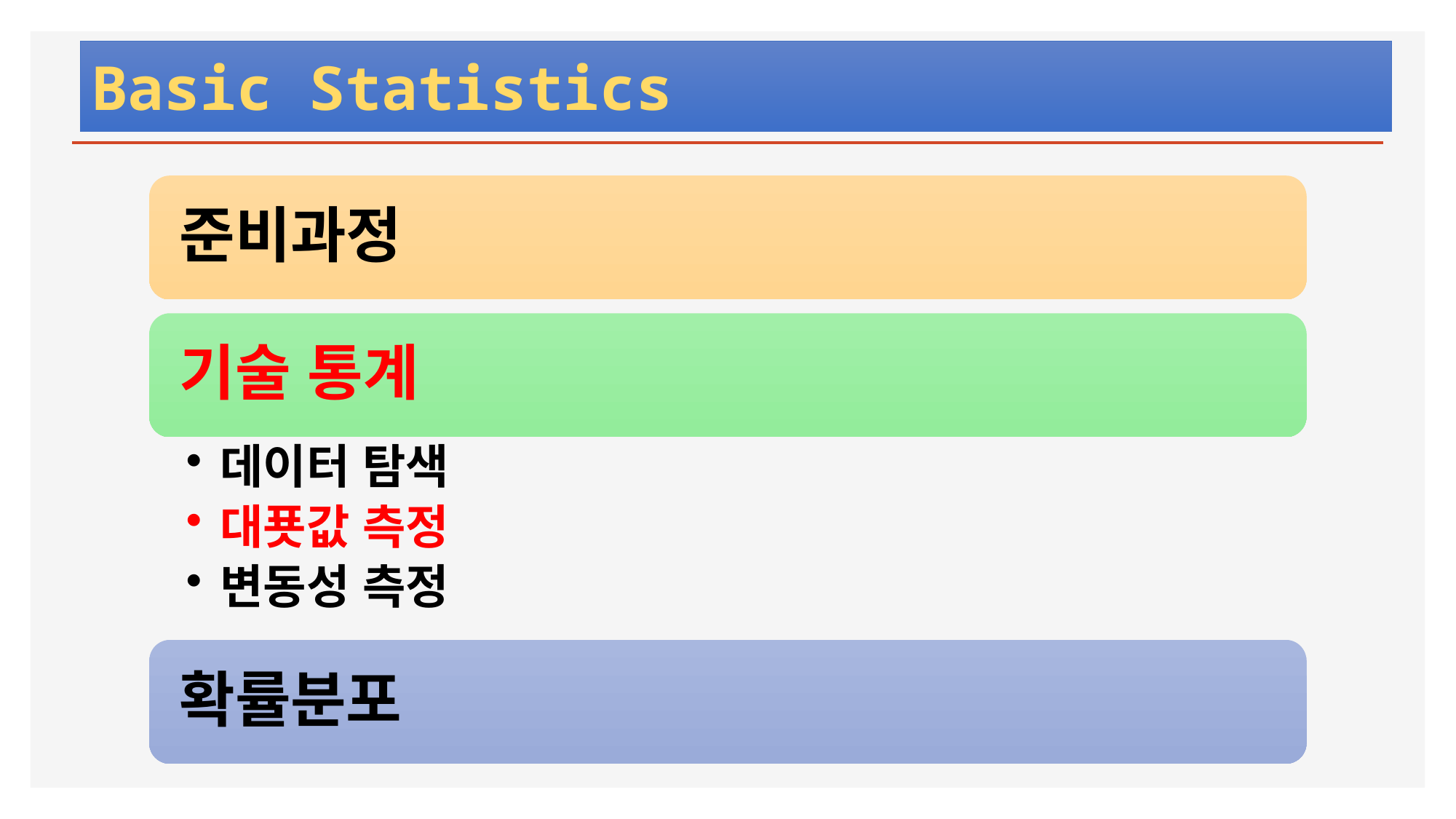

Basic Statistics
준비과정
기술 통계
데이터 탐색
대푯값 측정
변동성 측정
확률분포